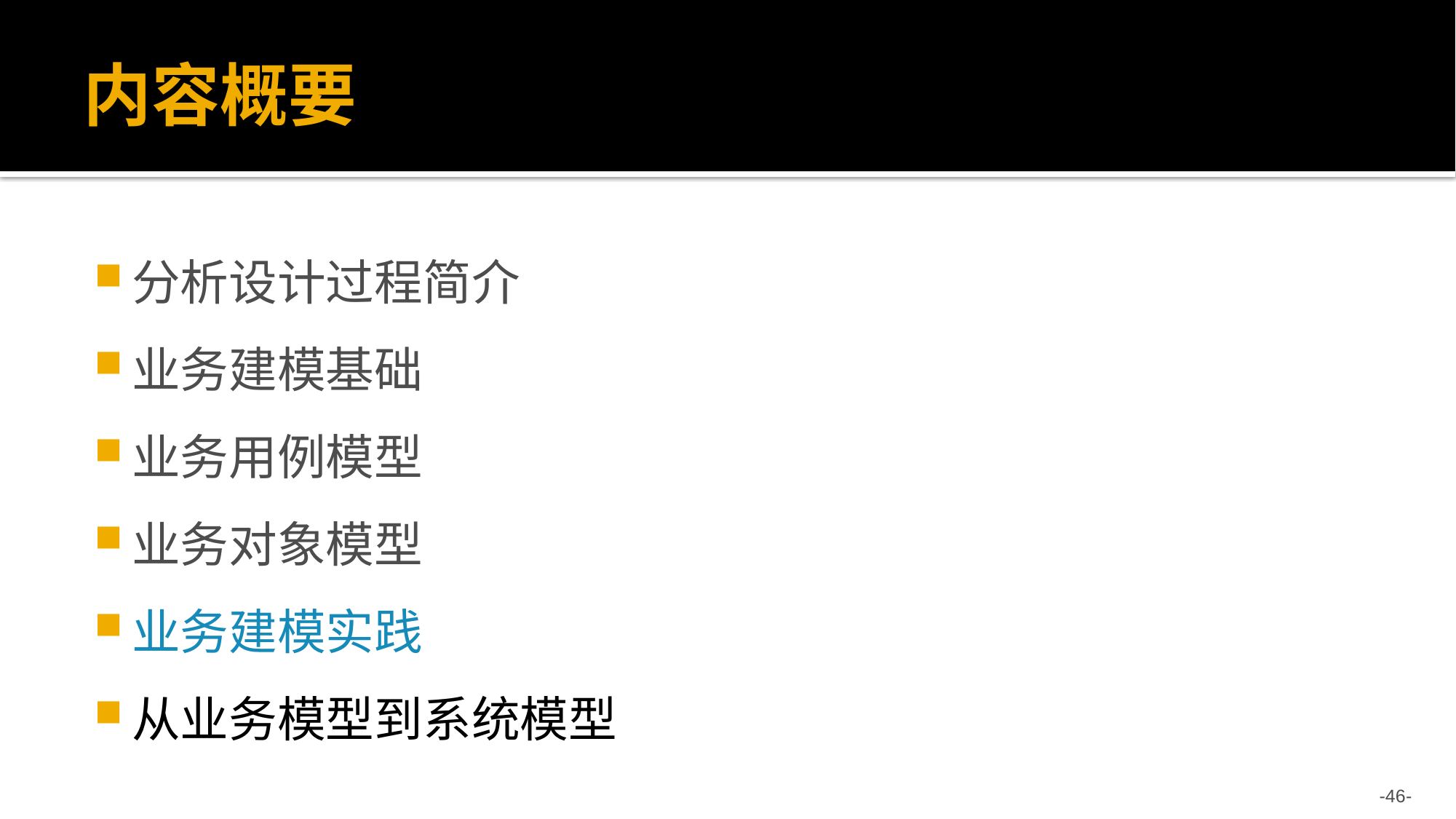

# 内容概要
分析设计过程简介
业务建模基础
业务用例模型
业务对象模型
业务建模实践
从业务模型到系统模型
-46-